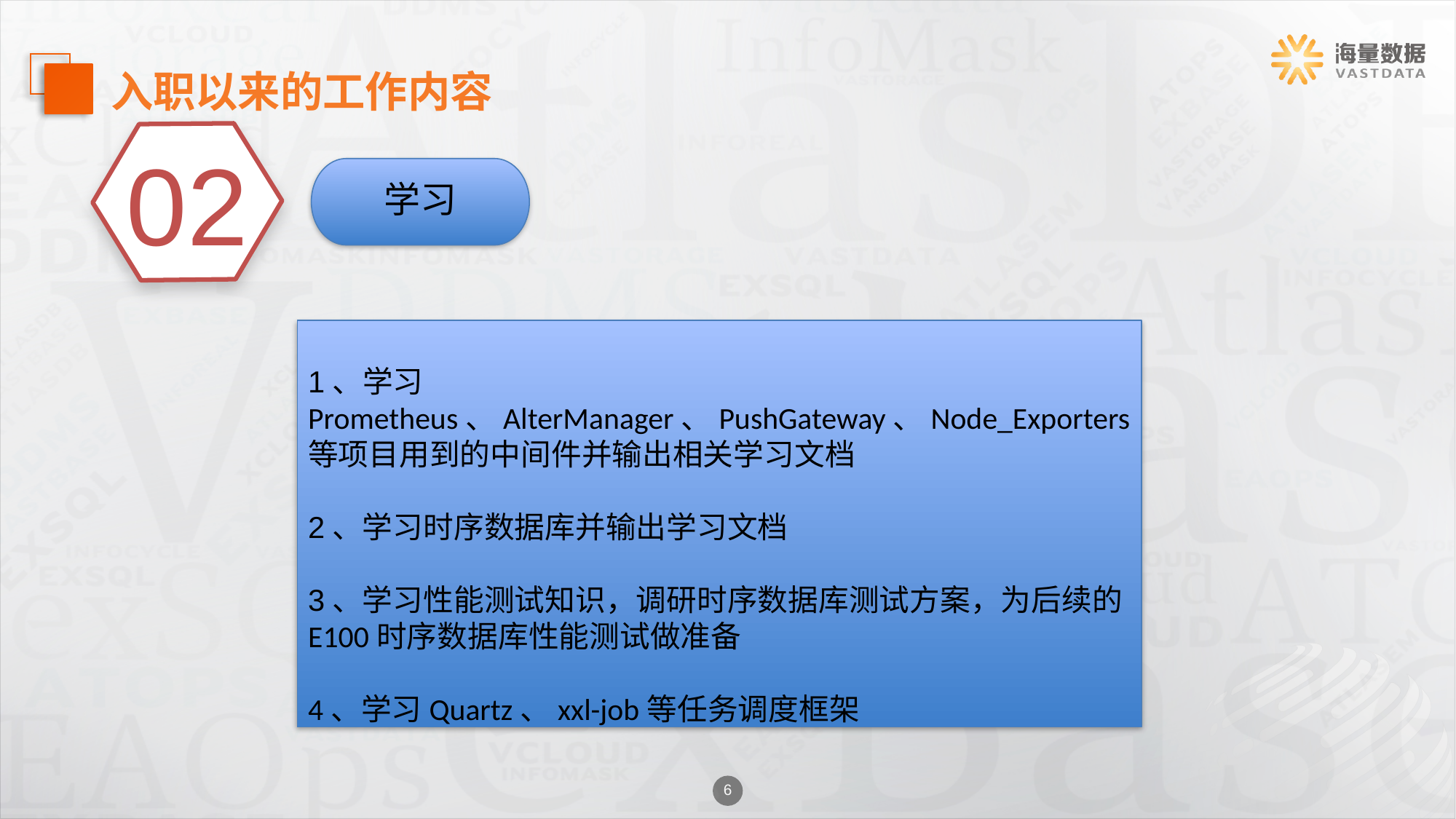

入职以来的工作内容

02
学习

1、学习Prometheus、AlterManager、PushGateway、Node_Exporters等项目用到的中间件并输出相关学习文档

2、学习时序数据库并输出学习文档

3、学习性能测试知识，调研时序数据库测试方案，为后续的E100时序数据库性能测试做准备

4、学习Quartz、xxl-job等任务调度框架